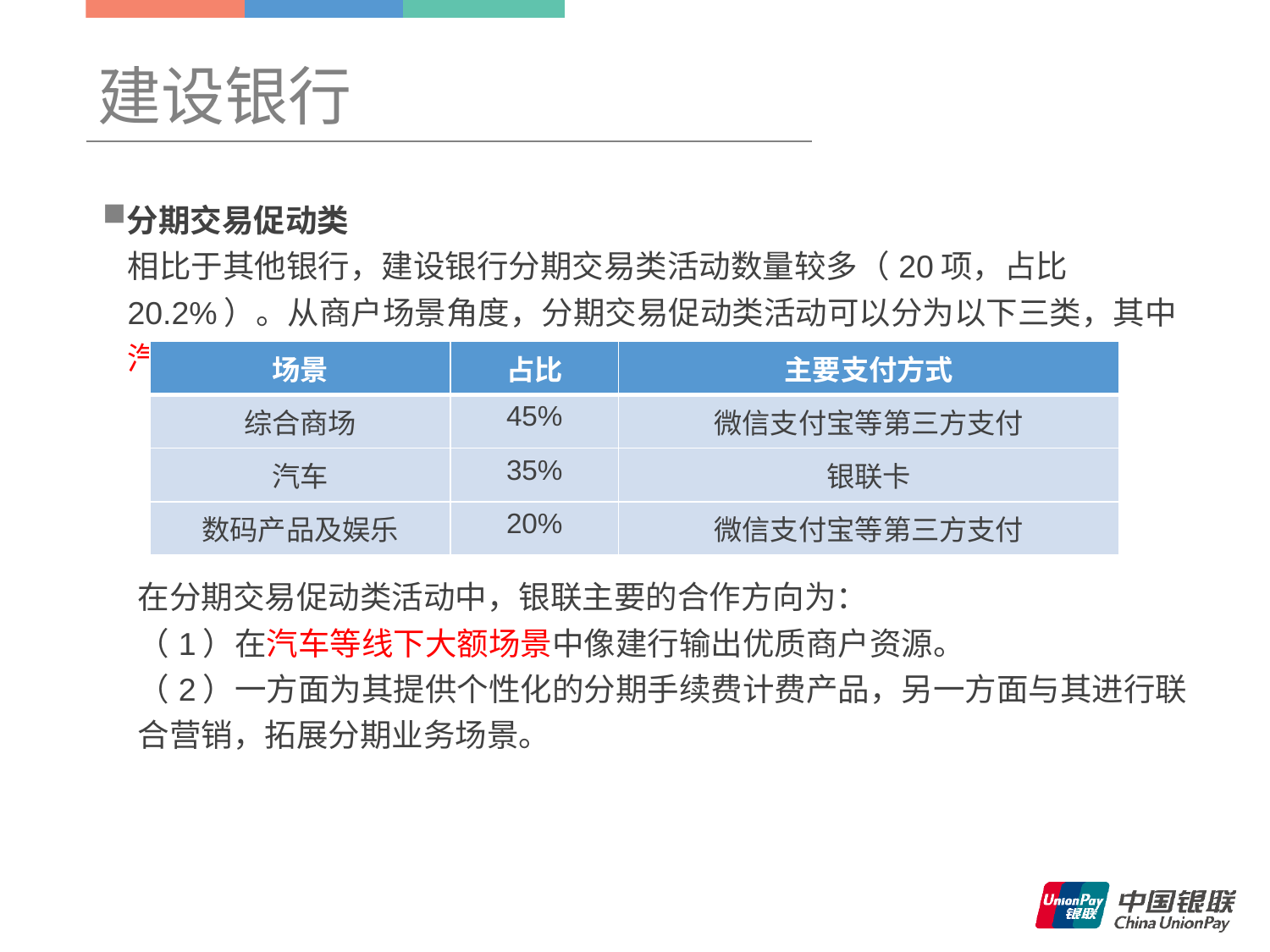

建设银行
分期交易促动类
相比于其他银行，建设银行分期交易类活动数量较多（20项，占比20.2%）。从商户场景角度，分期交易促动类活动可以分为以下三类，其中汽车场景以银联卡支付为主。
| 场景 | 占比 | 主要支付方式 |
| --- | --- | --- |
| 综合商场 | 45% | 微信支付宝等第三方支付 |
| 汽车 | 35% | 银联卡 |
| 数码产品及娱乐 | 20% | 微信支付宝等第三方支付 |
在分期交易促动类活动中，银联主要的合作方向为：
（1）在汽车等线下大额场景中像建行输出优质商户资源。
（2）一方面为其提供个性化的分期手续费计费产品，另一方面与其进行联合营销，拓展分期业务场景。